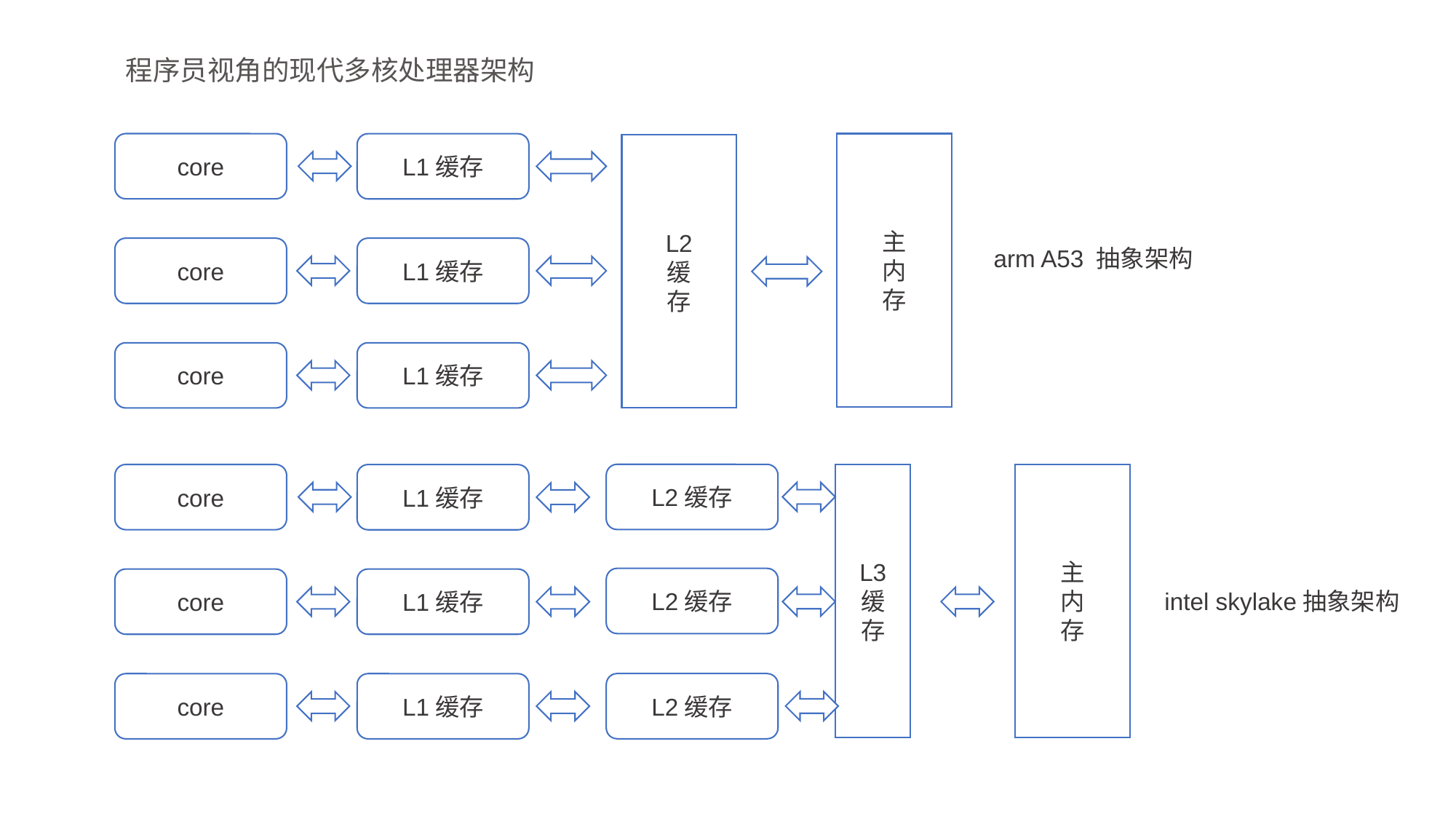

程序员视角的现代多核处理器架构
core
L1缓存
L2
缓
存

core
L1缓存

core
L1缓存

arm A53 抽象架构
主
内
存

L2缓存
core
L3
缓
存
L1缓存

core
L1缓存

core
L1缓存

intel skylake抽象架构
主
内
存

L2缓存

L2缓存